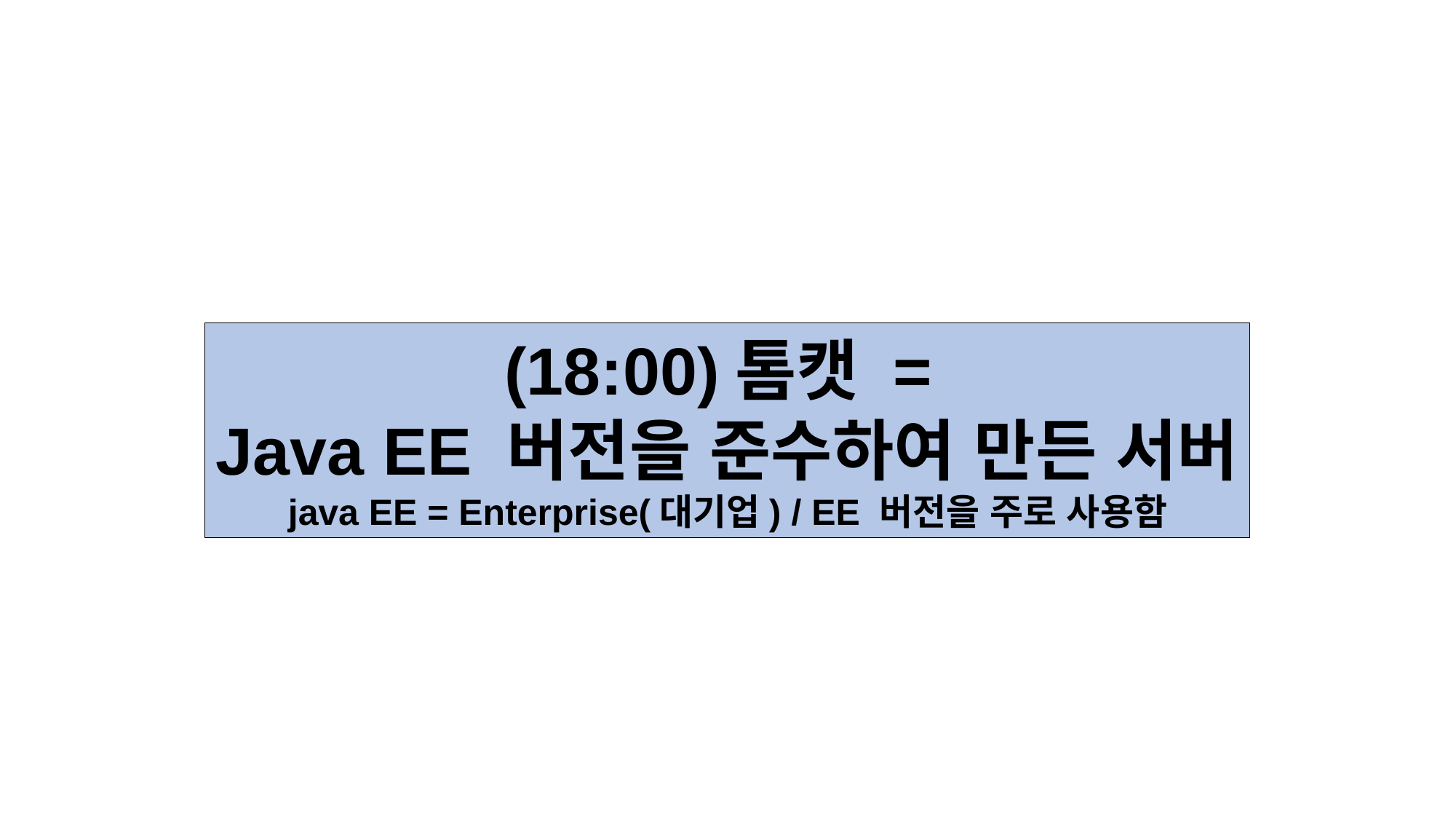

(18:00)톰캣 =
Java EE 버전을 준수하여 만든 서버
java EE = Enterprise(대기업) / EE 버전을 주로 사용함